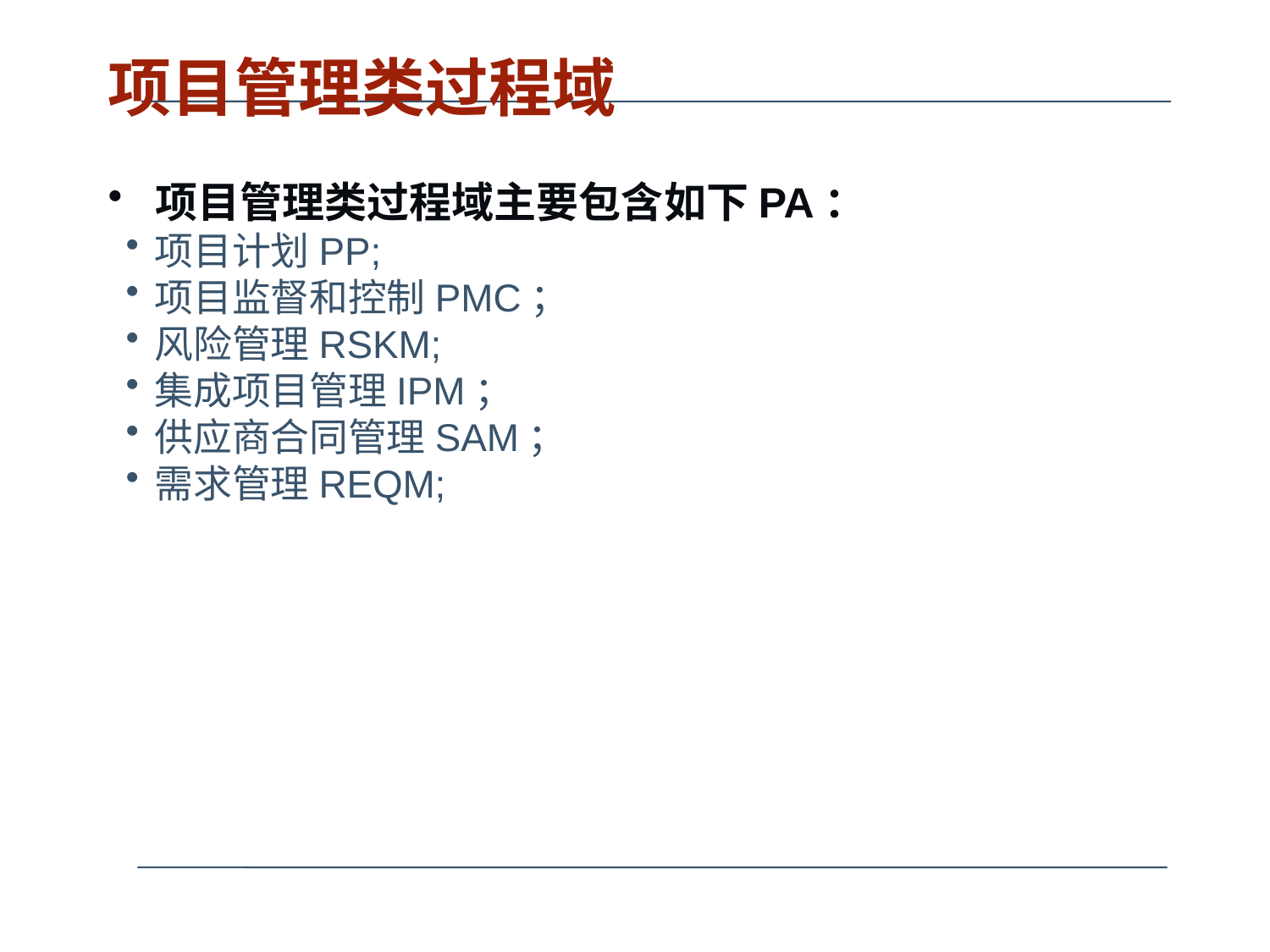

项目管理类过程域
项目管理类过程域主要包含如下PA：
项目计划PP;
项目监督和控制PMC；
风险管理RSKM;
集成项目管理IPM；
供应商合同管理SAM；
需求管理REQM;